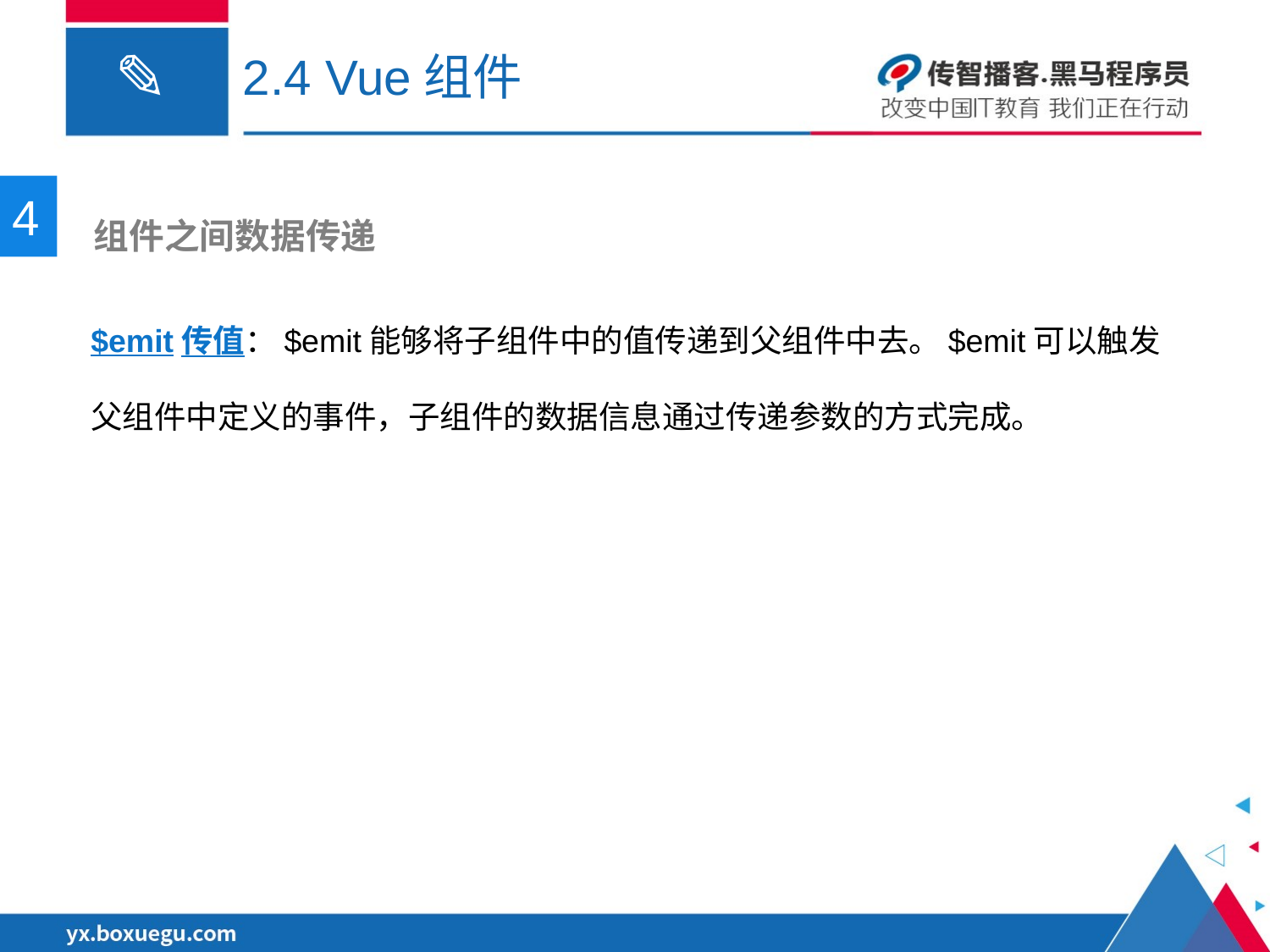

# 2.4 Vue组件

4
  组件之间数据传递
$emit传值：$emit能够将子组件中的值传递到父组件中去。$emit可以触发父组件中定义的事件，子组件的数据信息通过传递参数的方式完成。